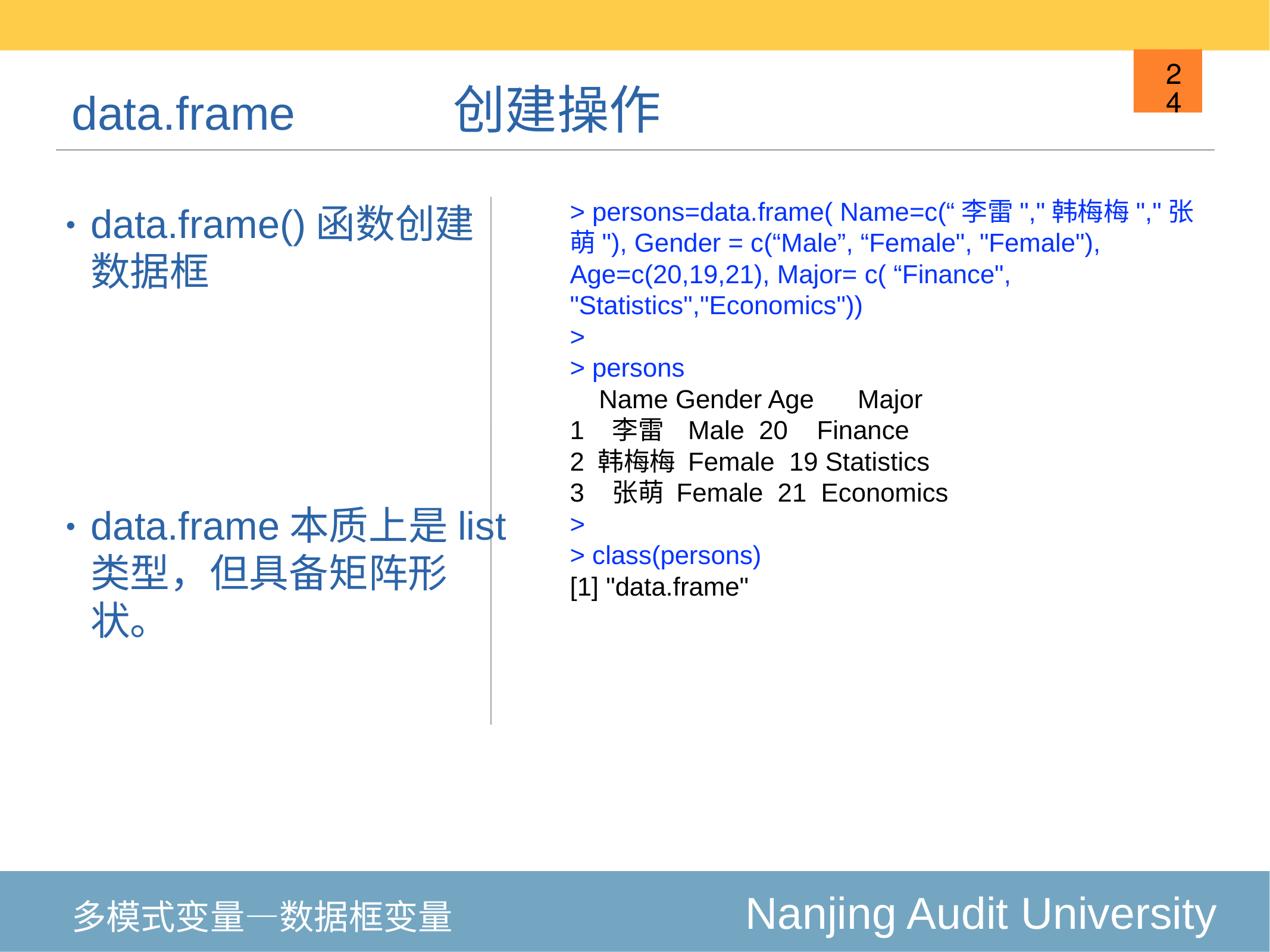

# data.frame
创建操作
24
> persons=data.frame( Name=c(“李雷","韩梅梅","张萌"), Gender = c(“Male”, “Female", "Female"), Age=c(20,19,21), Major= c( “Finance", "Statistics","Economics"))
>
> persons
    Name Gender Age      Major
1   李雷   Male  20    Finance
2 韩梅梅 Female  19 Statistics
3   张萌 Female  21  Economics
>
> class(persons)
[1] "data.frame"
data.frame()函数创建数据框

data.frame本质上是list类型，但具备矩阵形状。
多模式变量—数据框变量